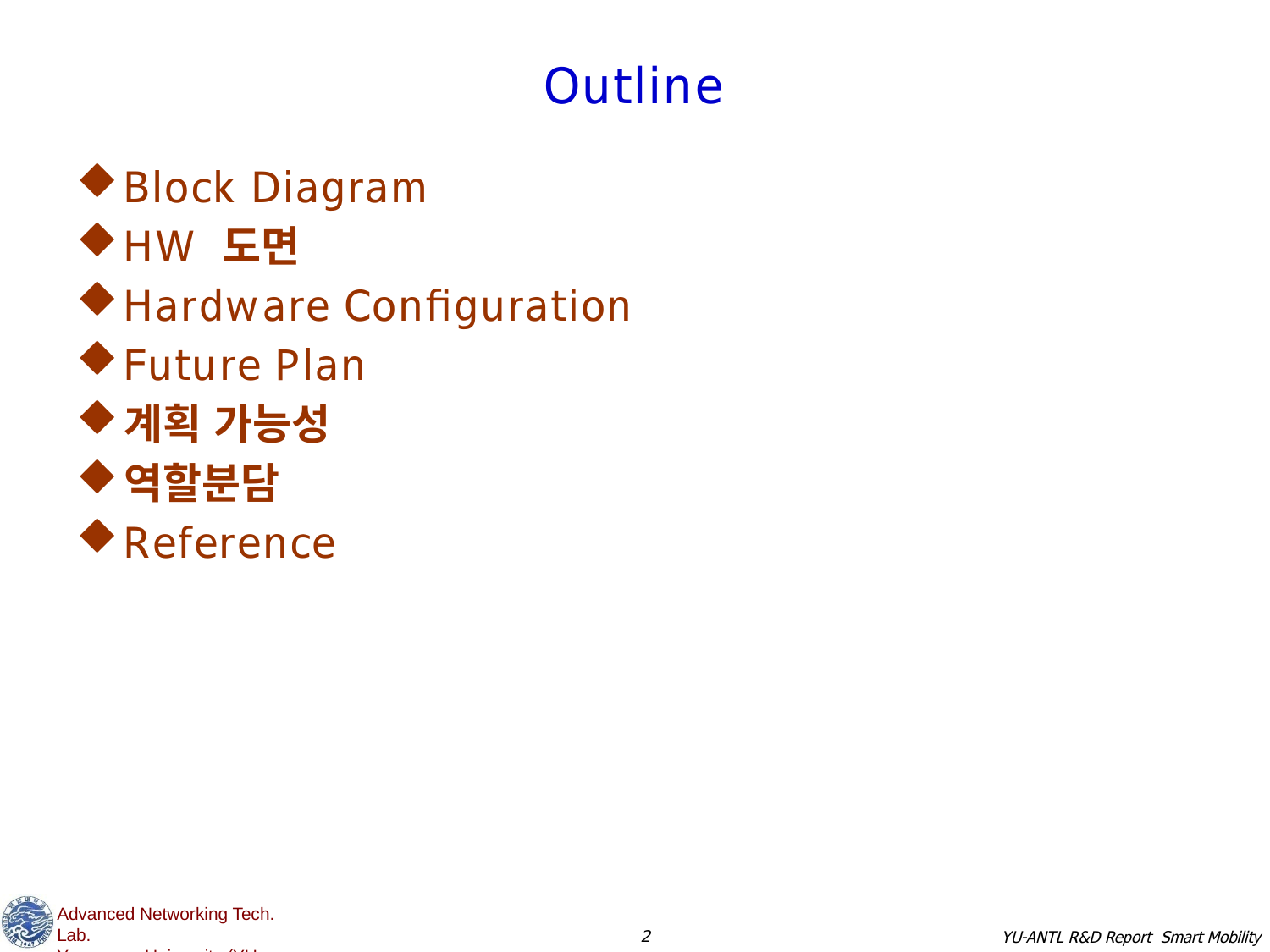

# Outline
Block Diagram
HW 도면
Hardware Configuration
Future Plan
계획 가능성
역할분담
Reference